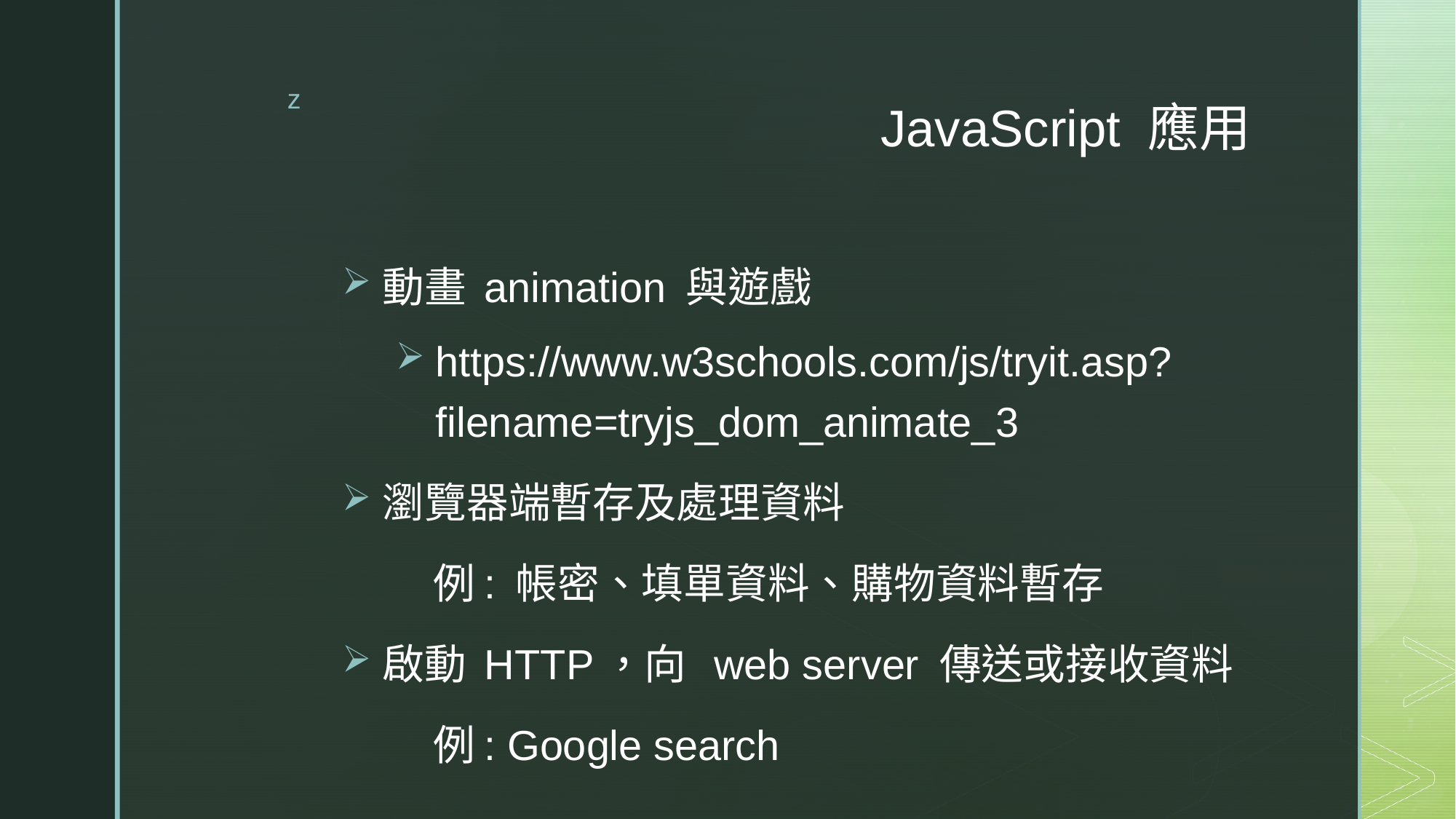

# JavaScript 應用
動畫 animation 與遊戲
https://www.w3schools.com/js/tryit.asp?filename=tryjs_dom_animate_3
瀏覽器端暫存及處理資料
	例: 帳密、填單資料、購物資料暫存
啟動 HTTP，向  web server 傳送或接收資料
	例: Google search